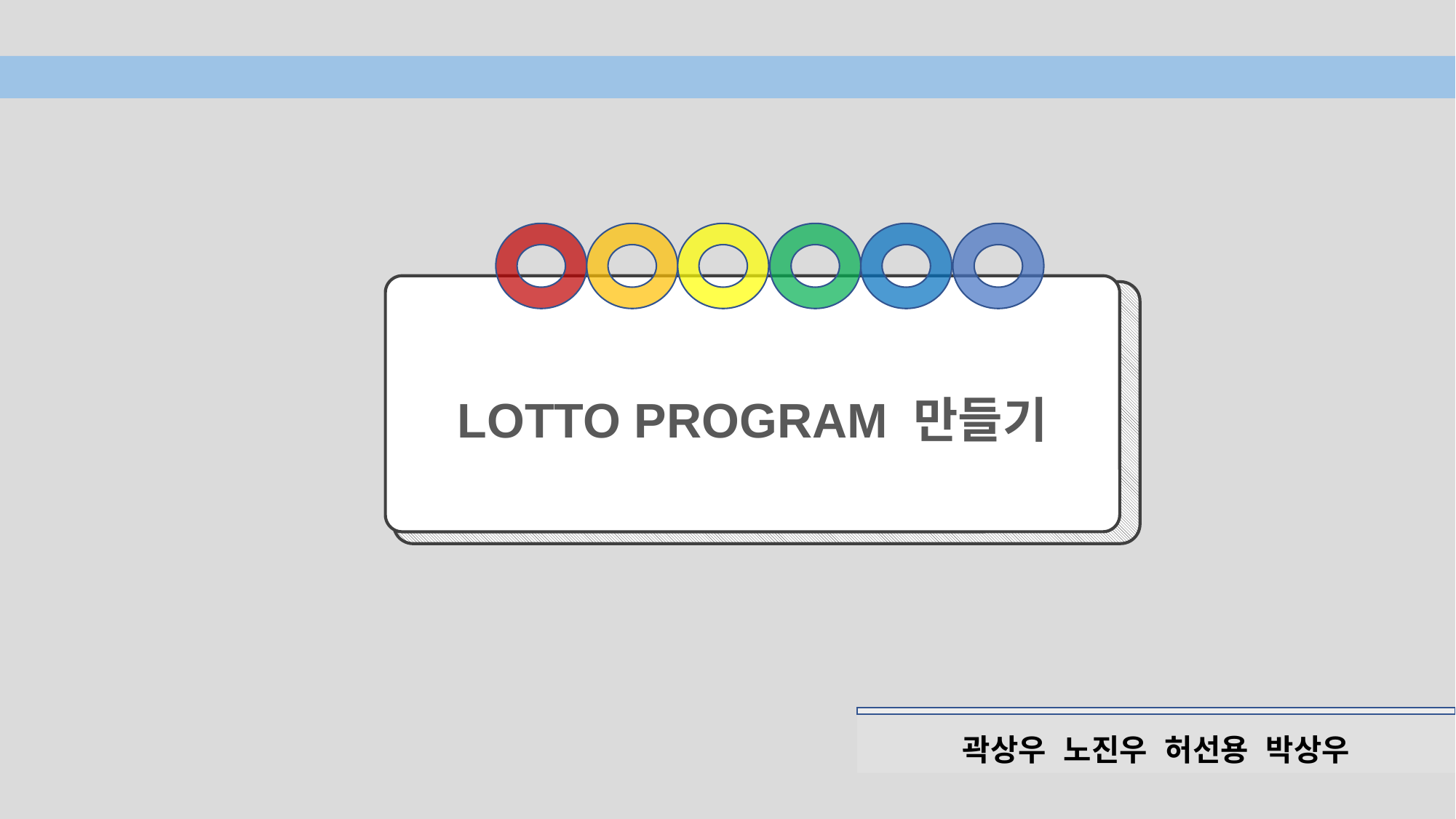

LOTTO PROGRAM 만들기

곽상우  노진우  허선용  박상우